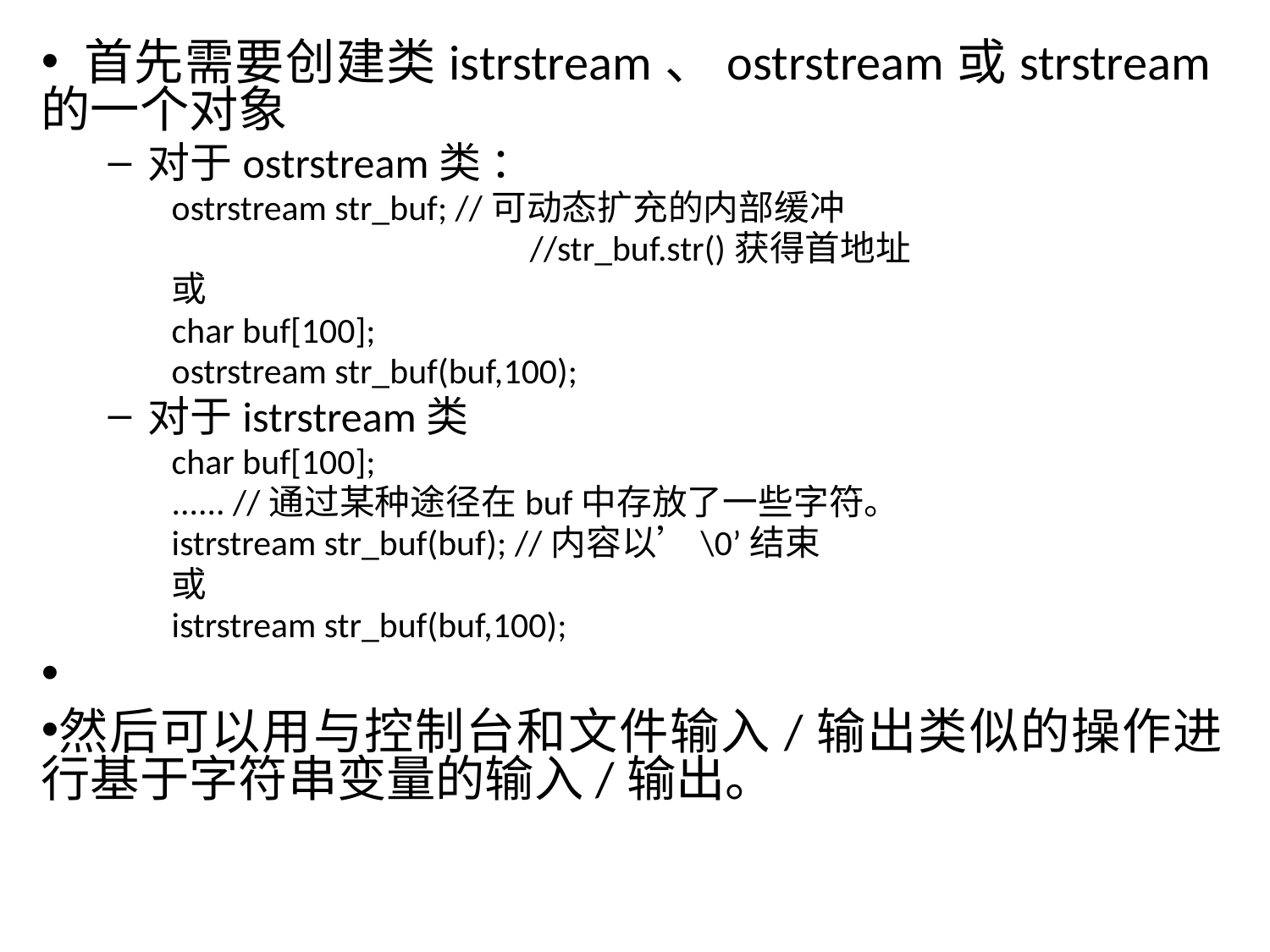

首先需要创建类istrstream、ostrstream或strstream的一个对象
对于ostrstream类 ：
ostrstream str_buf; //可动态扩充的内部缓冲
 			         //str_buf.str()获得首地址
或
char buf[100];
ostrstream str_buf(buf,100);
对于istrstream类
char buf[100];
...... //通过某种途径在buf中存放了一些字符。
istrstream str_buf(buf); //内容以’\0’结束
或
istrstream str_buf(buf,100);

然后可以用与控制台和文件输入/输出类似的操作进行基于字符串变量的输入/输出。